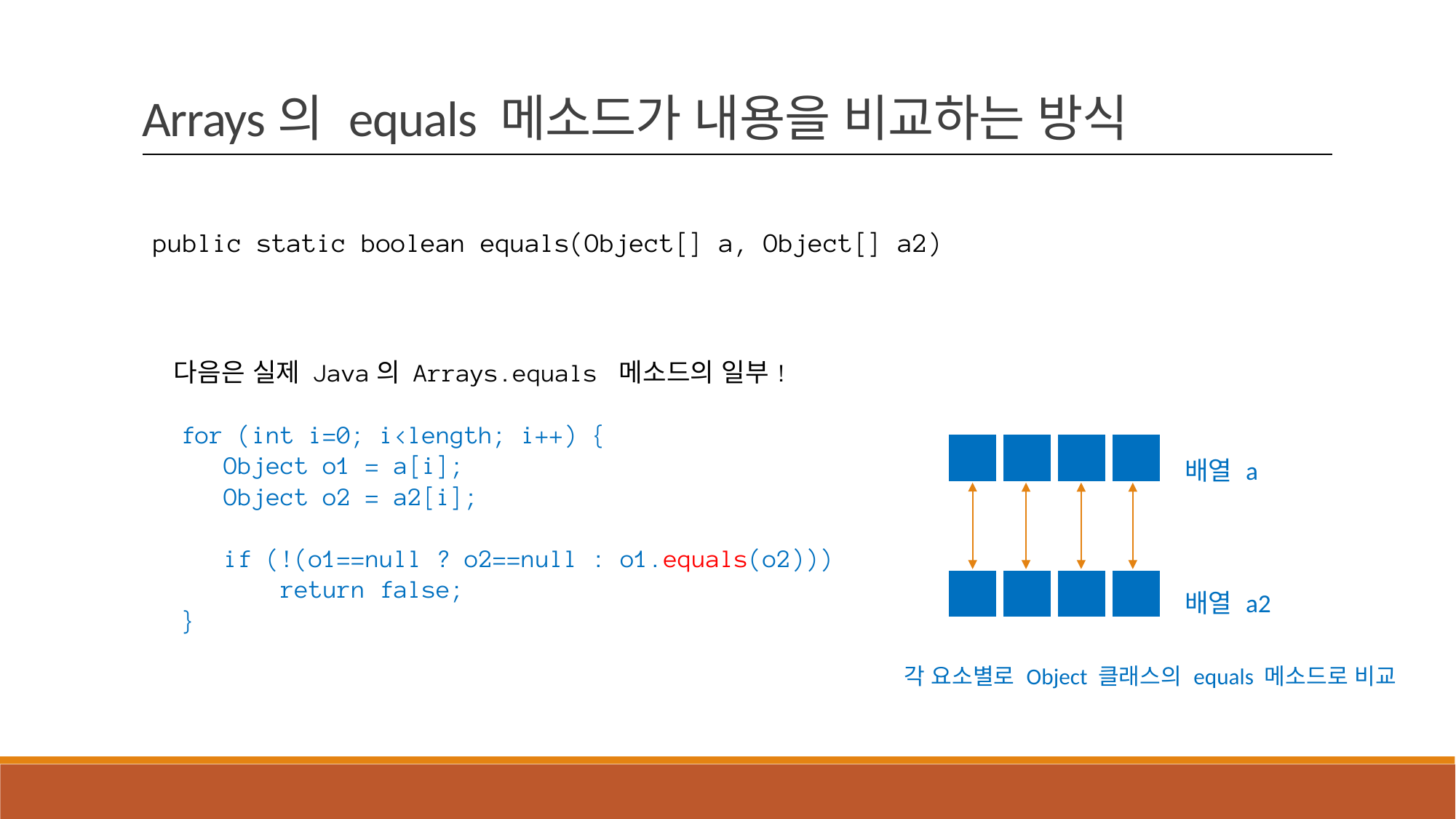

Arrays의 equals 메소드가 내용을 비교하는 방식
public static boolean equals(Object[] a, Object[] a2)

  다음은 실제 Java의 Arrays.equals 메소드의 일부!

  for (int i=0; i<length; i++) {
     Object o1 = a[i];
     Object o2 = a2[i];

     if (!(o1==null ? o2==null : o1.equals(o2)))
         return false;
  }

배열 a

배열 a2

각 요소별로 Object 클래스의 equals 메소드로 비교